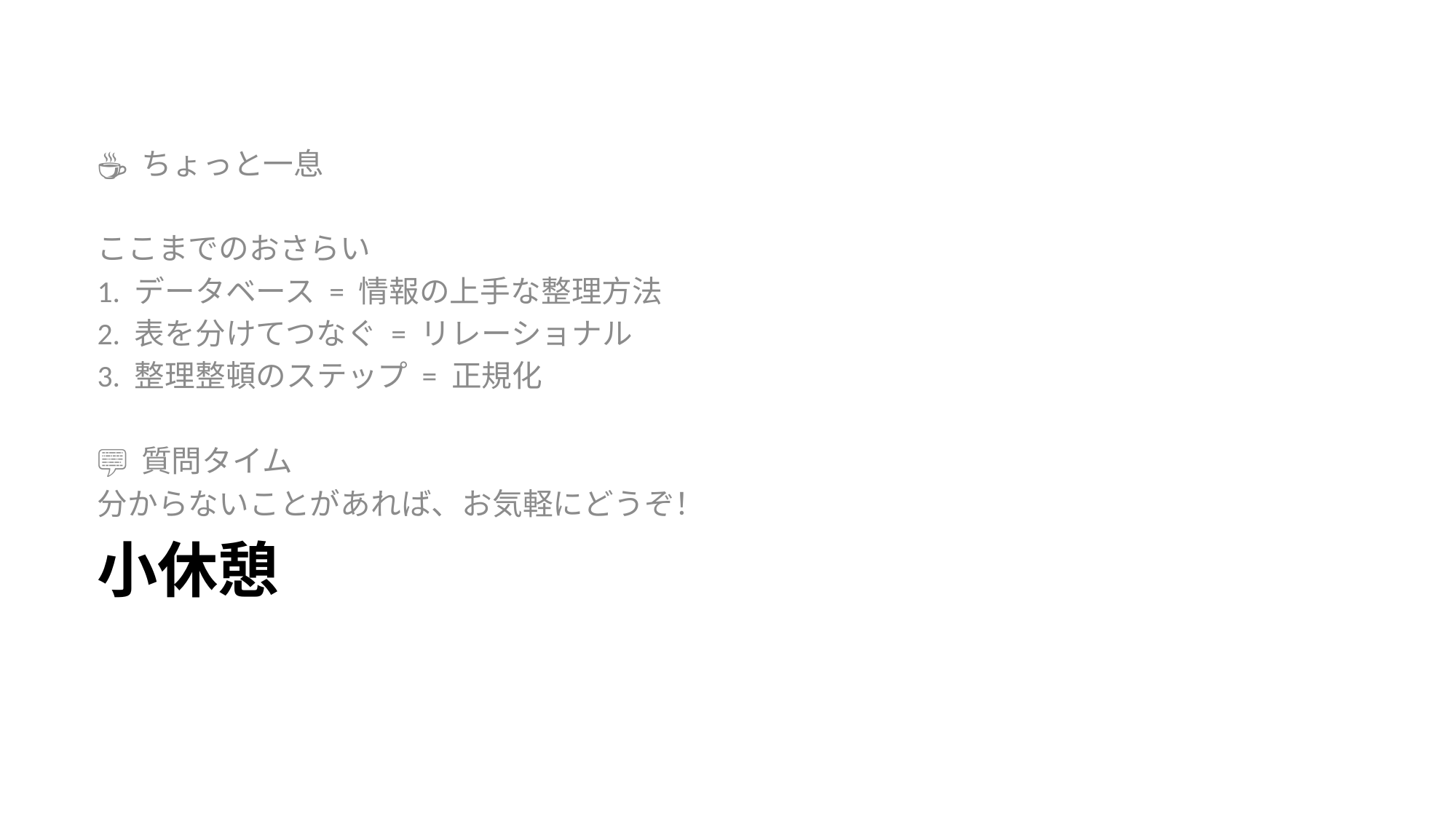

☕ ちょっと一息

ここまでのおさらい
1. データベース = 情報の上手な整理方法
2. 表を分けてつなぐ = リレーショナル
3. 整理整頓のステップ = 正規化

💬 質問タイム
分からないことがあれば、お気軽にどうぞ！
# 小休憩